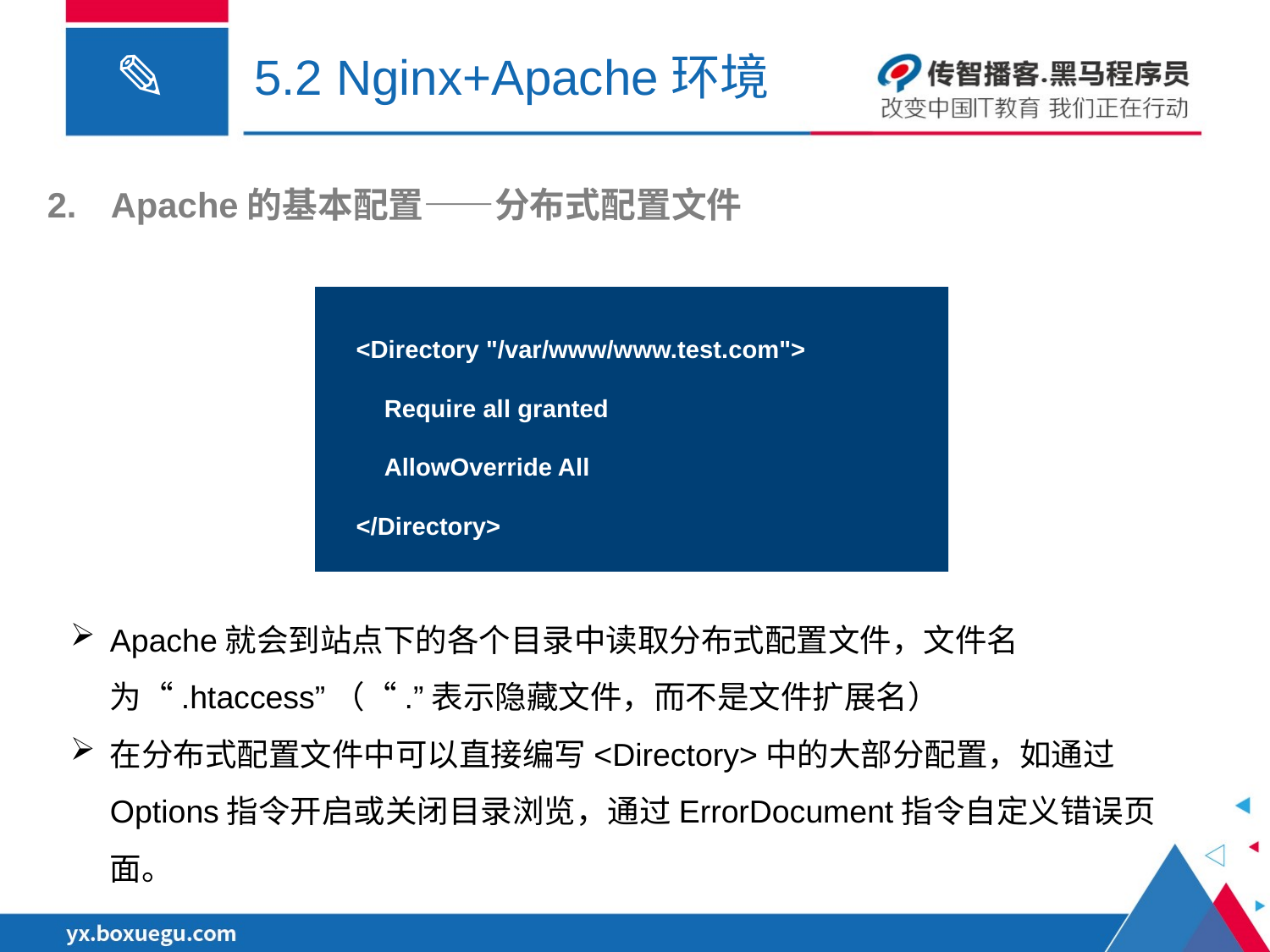

# 5.2 Nginx+Apache环境
Apache的基本配置——分布式配置文件

<Directory "/var/www/www.test.com">
    Require all granted
    AllowOverride All
</Directory>
Apache就会到站点下的各个目录中读取分布式配置文件，文件名为“.htaccess”（“.”表示隐藏文件，而不是文件扩展名）
在分布式配置文件中可以直接编写<Directory>中的大部分配置，如通过Options指令开启或关闭目录浏览，通过ErrorDocument指令自定义错误页面。